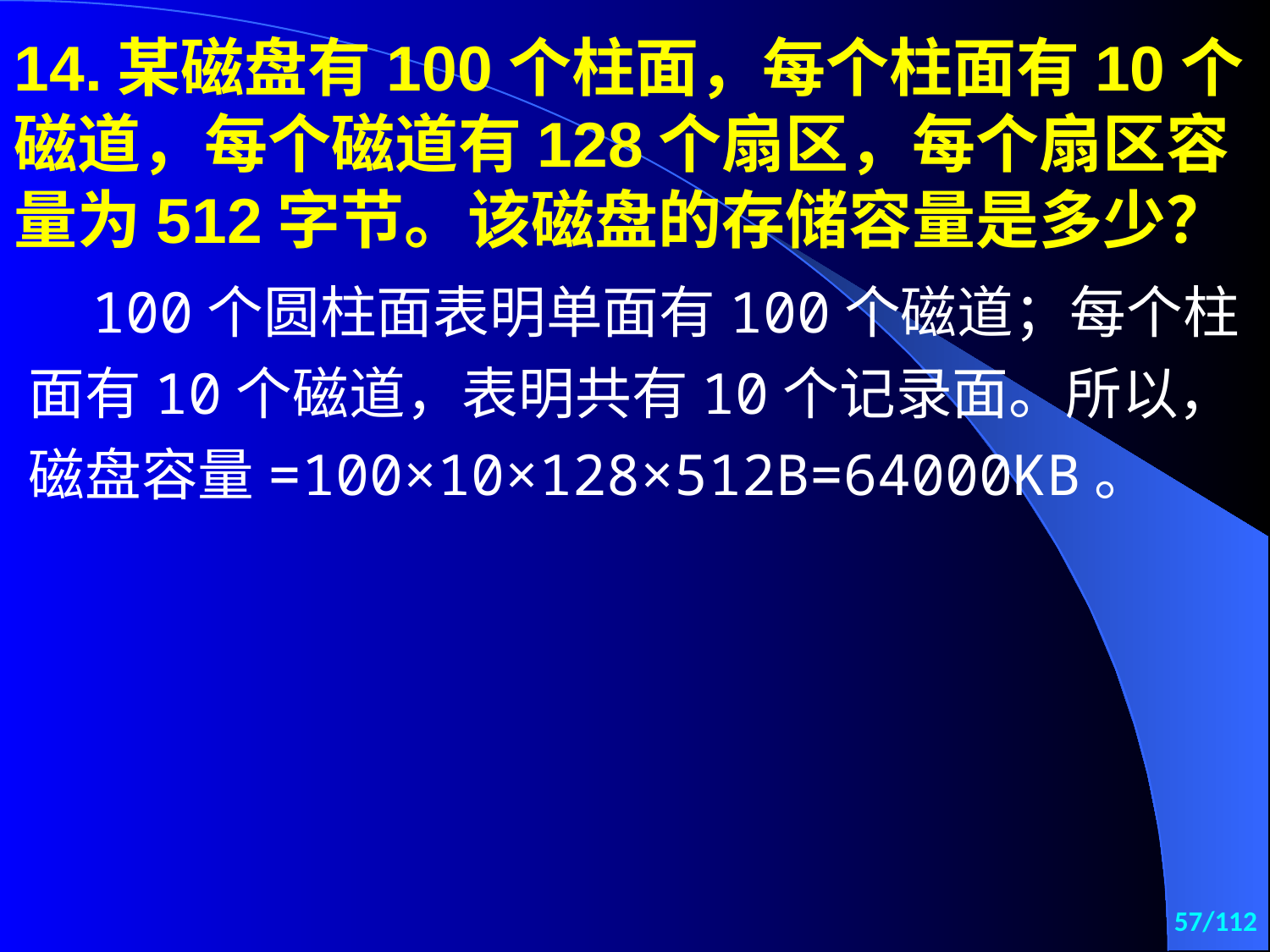

14.某磁盘有100个柱面，每个柱面有10个磁道，每个磁道有128个扇区，每个扇区容量为512字节。该磁盘的存储容量是多少？
100个圆柱面表明单面有100个磁道；每个柱面有10个磁道，表明共有10个记录面。所以，磁盘容量=100×10×128×512B=64000KB。
57/112